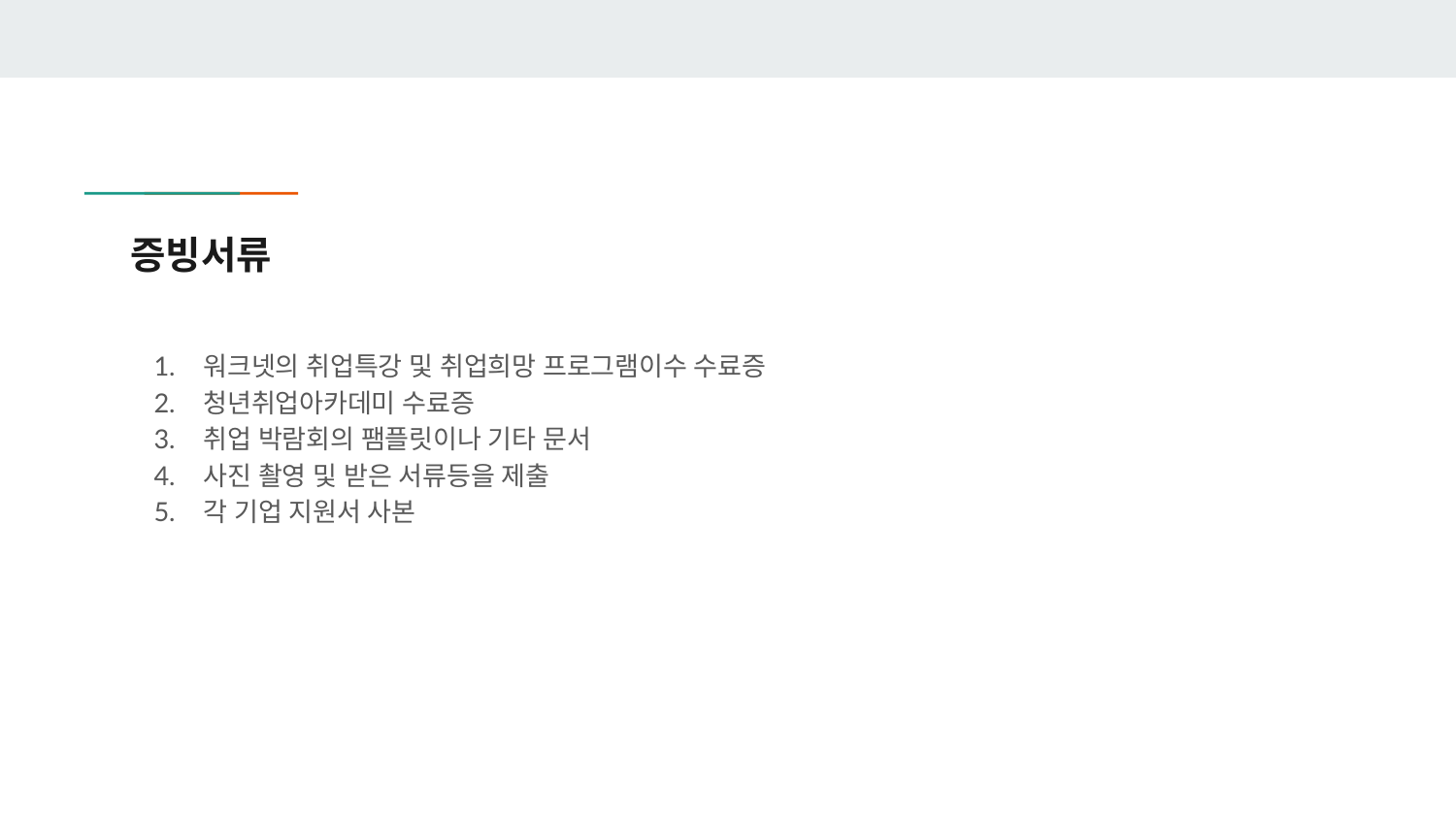

# 증빙서류
워크넷의 취업특강 및 취업희망 프로그램이수 수료증
청년취업아카데미 수료증
취업 박람회의 팸플릿이나 기타 문서
사진 촬영 및 받은 서류등을 제출
각 기업 지원서 사본